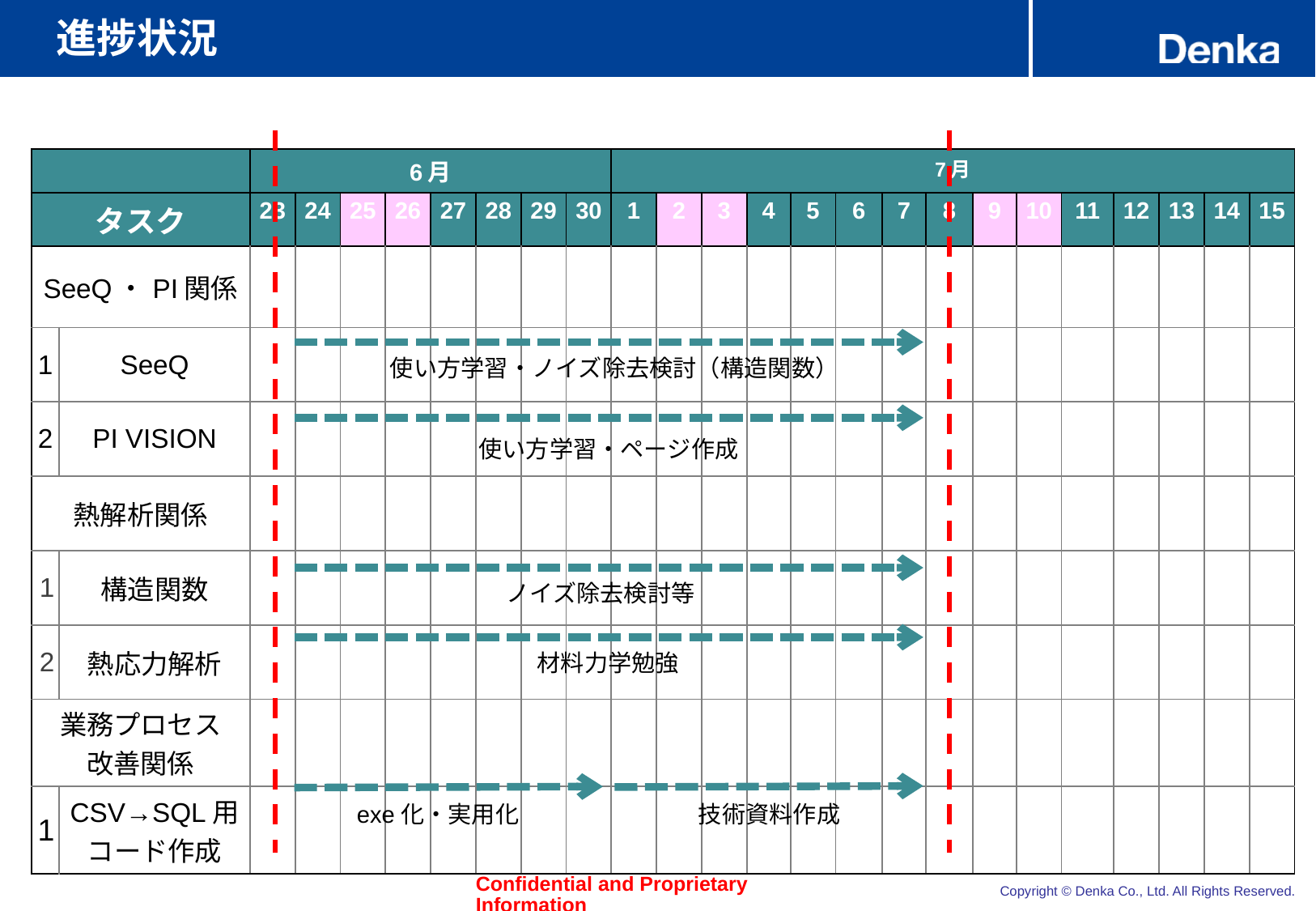

# 進捗状況
|  |  | 6月 |  | 8月 |  |  |  |  | 9月 | 7月 |  |  |  |  |  |  |  |  |  |  |  |  |  |  |
| --- | --- | --- | --- | --- | --- | --- | --- | --- | --- | --- | --- | --- | --- | --- | --- | --- | --- | --- | --- | --- | --- | --- | --- | --- |
| タスク |  | 23 | 24 | 25 | 26 | 27 | 28 | 29 | 30 | 1 | 2 | 3 | 4 | 5 | 6 | 7 | 8 | 9 | 10 | 11 | 12 | 13 | 14 | 15 |
| SeeQ・PI関係 |  |  |  |  |  |  |  |  |  |  |  |  |  |  |  |  |  |  |  |  |  |  |  |  |
| 1 | SeeQ |  |  |  |  |  |  |  |  |  |  |  |  |  |  |  |  |  |  |  |  |  |  |  |
| 2 | PI VISION |  |  |  |  |  |  |  |  |  |  |  |  |  |  |  |  |  |  |  |  |  |  |  |
| 熱解析関係 |  |  |  |  |  |  |  |  |  |  |  |  |  |  |  |  |  |  |  |  |  |  |  |  |
| 1 | 構造関数 |  |  |  |  |  |  |  |  |  |  |  |  |  |  |  |  |  |  |  |  |  |  |  |
| 2 | 熱応力解析 |  |  |  |  |  |  |  |  |  |  |  |  |  |  |  |  |  |  |  |  |  |  |  |
| 業務プロセス 改善関係 |  |  |  |  |  |  |  |  |  |  |  |  |  |  |  |  |  |  |  |  |  |  |  |  |
| 1 | CSV→SQL用コード作成 |  |  |  |  |  |  |  |  |  |  |  |  |  |  |  |  |  |  |  |  |  |  |  |
使い方学習・ノイズ除去検討（構造関数）
使い方学習・ページ作成
ノイズ除去検討等
材料力学勉強
exe化・実用化
技術資料作成